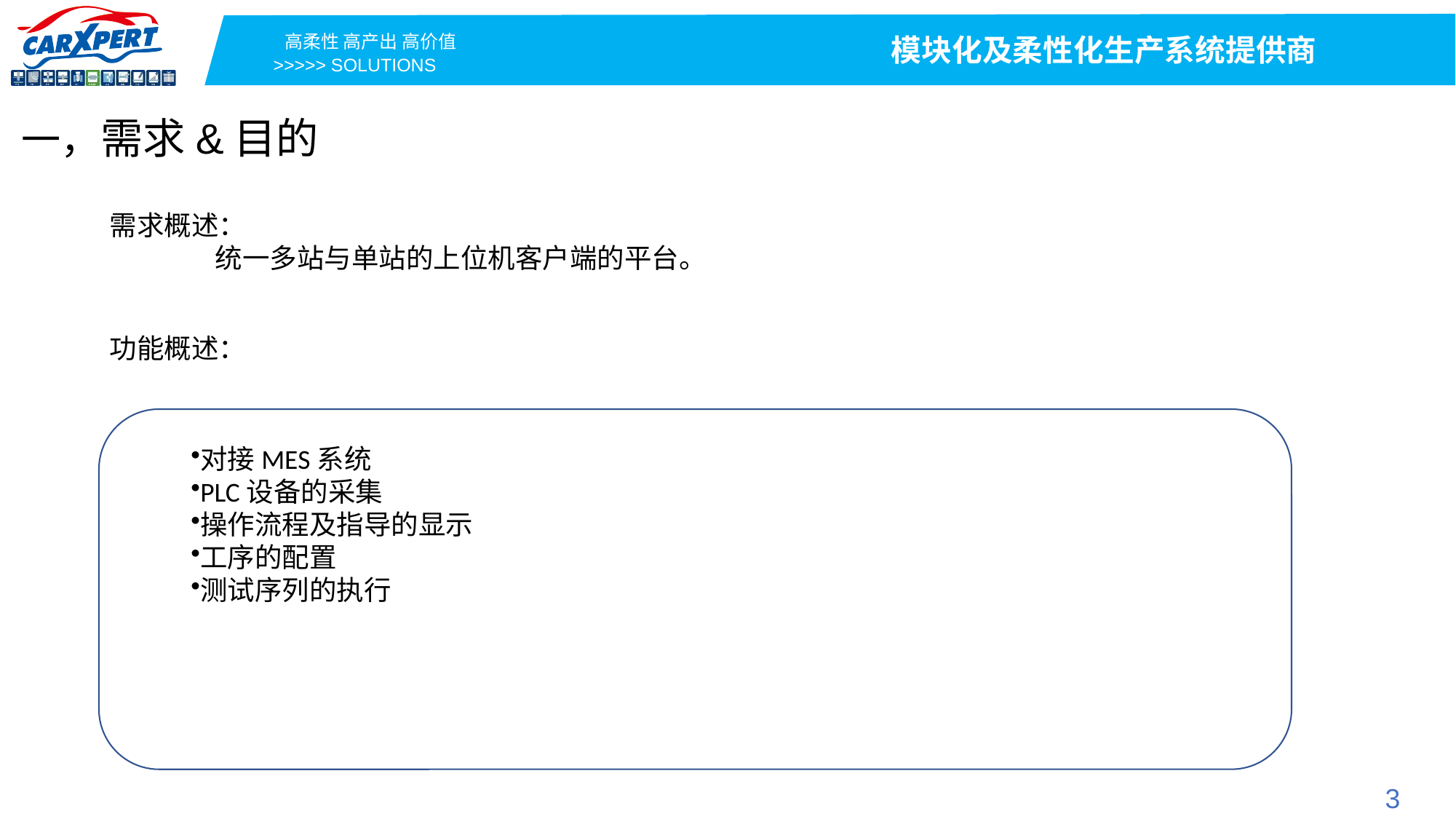

一，需求&目的
需求概述：
                统一多站与单站的上位机客户端的平台。

功能概述：
对接MES系统
PLC设备的采集
操作流程及指导的显示
工序的配置
测试序列的执行